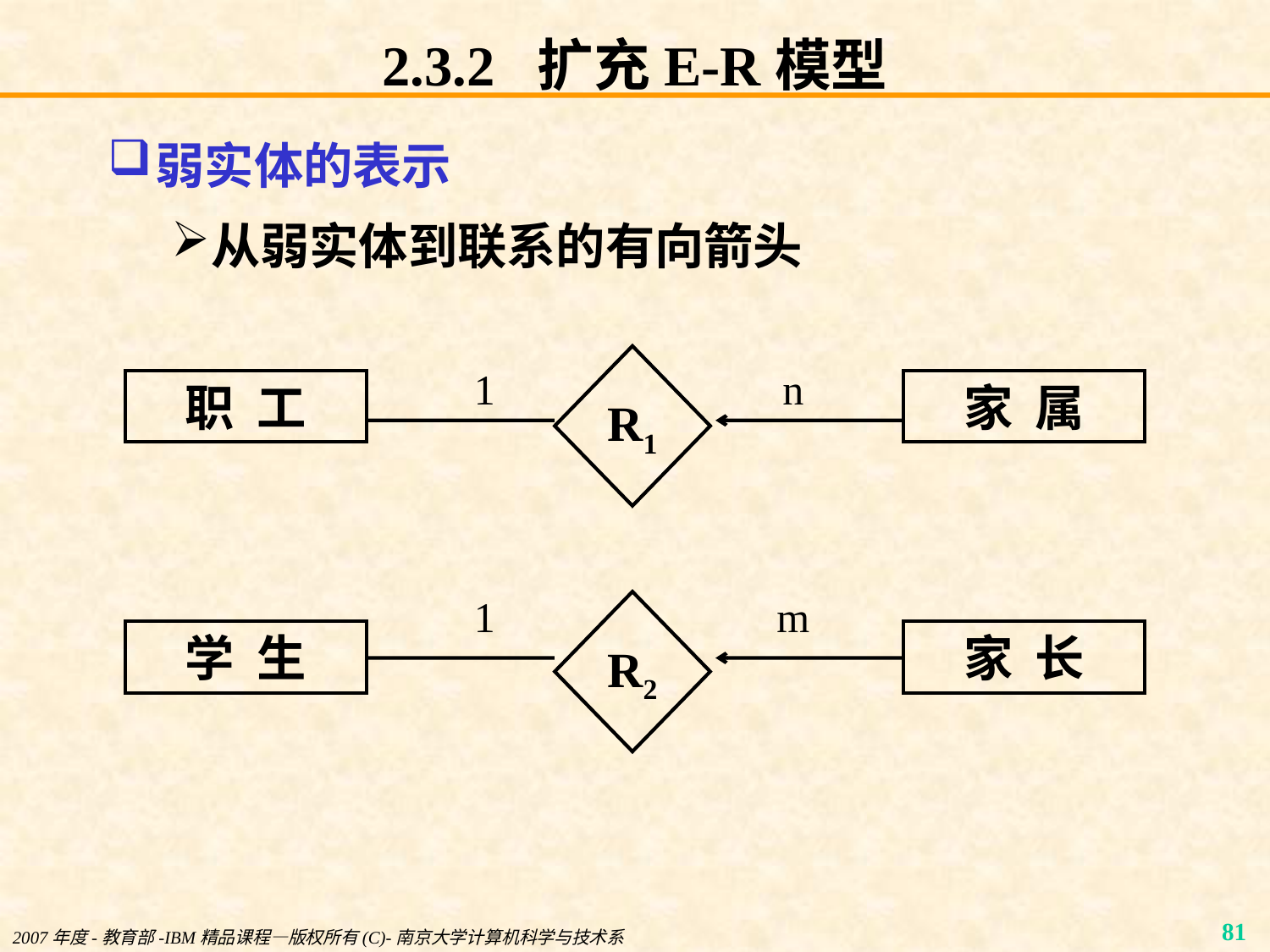

# 2.3.2  扩充E-R模型
弱实体的表示
从弱实体到联系的有向箭头
R1
1
n
职  工
家  属

1
m
R2
学  生
家  长

81
2007年度-教育部-IBM精品课程—版权所有(C)-南京大学计算机科学与技术系